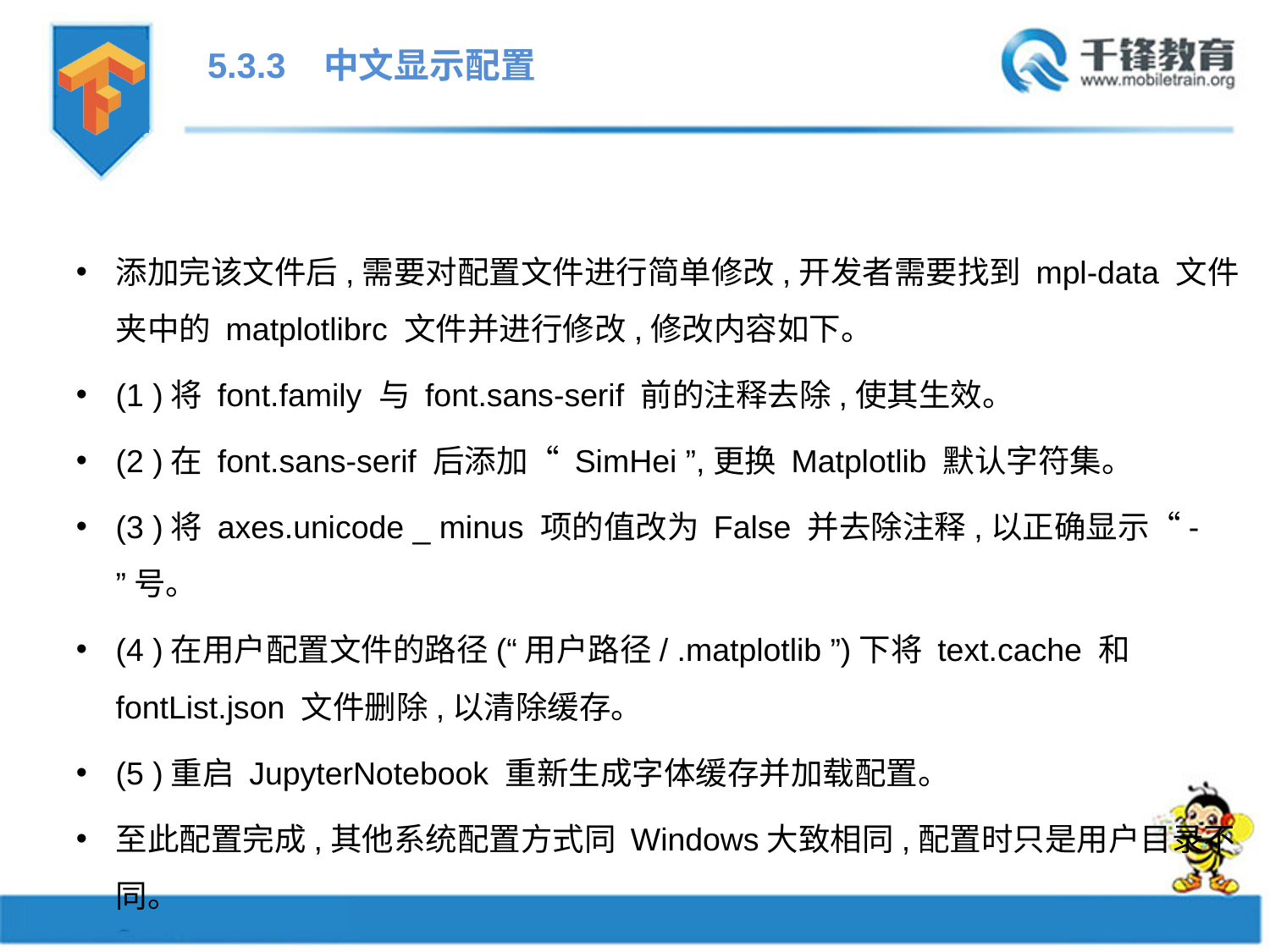

5.3.3   中文显示配置
添加完该文件后,需要对配置文件进行简单修改,开发者需要找到 mpl-data 文件夹中的 matplotlibrc 文件并进行修改,修改内容如下。
(1 )将 font.family 与 font.sans-serif 前的注释去除,使其生效。
(2 )在 font.sans-serif 后添加“ SimHei ”,更换 Matplotlib 默认字符集。
(3 )将 axes.unicode _ minus 项的值改为 False 并去除注释,以正确显示“- ”号。
(4 )在用户配置文件的路径(“用户路径/ .matplotlib ”)下将 text.cache 和fontList.json 文件删除,以清除缓存。
(5 )重启 JupyterNotebook 重新生成字体缓存并加载配置。
至此配置完成,其他系统配置方式同 Windows大致相同,配置时只是用户目录不同。